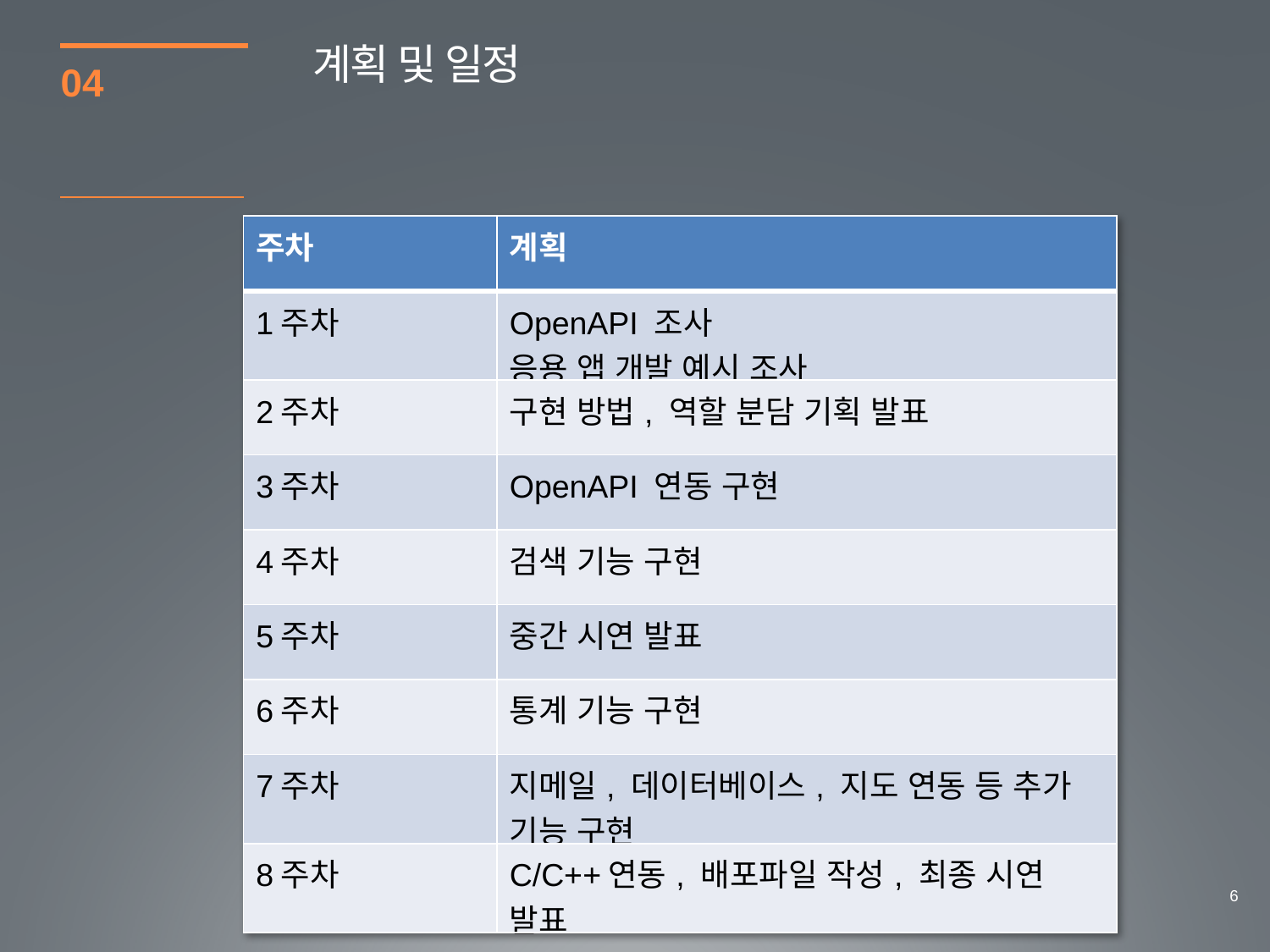

계획 및 일정
04
| 주차 | 계획 |
| --- | --- |
| 1주차 | OpenAPI 조사 응용 앱 개발 예시 조사 |
| 2주차 | 구현 방법, 역할 분담 기획 발표 |
| 3주차 | OpenAPI 연동 구현 |
| 4주차 | 검색 기능 구현 |
| 5주차 | 중간 시연 발표 |
| 6주차 | 통계 기능 구현 |
| 7주차 | 지메일, 데이터베이스, 지도 연동 등 추가 기능 구현 |
| 8주차 | C/C++연동, 배포파일 작성, 최종 시연 발표 |